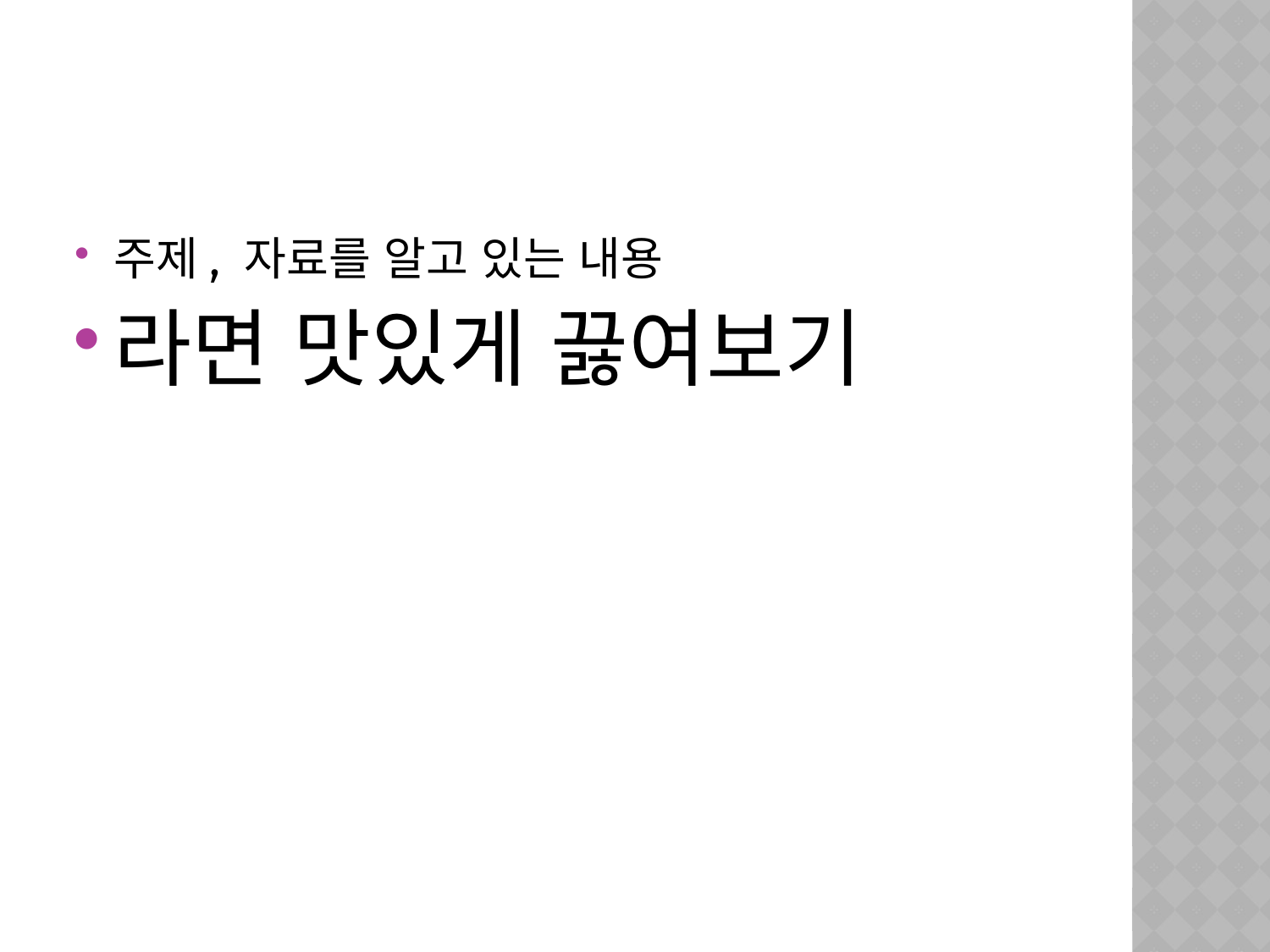

#
주제, 자료를 알고 있는 내용
라면 맛있게 끓여보기